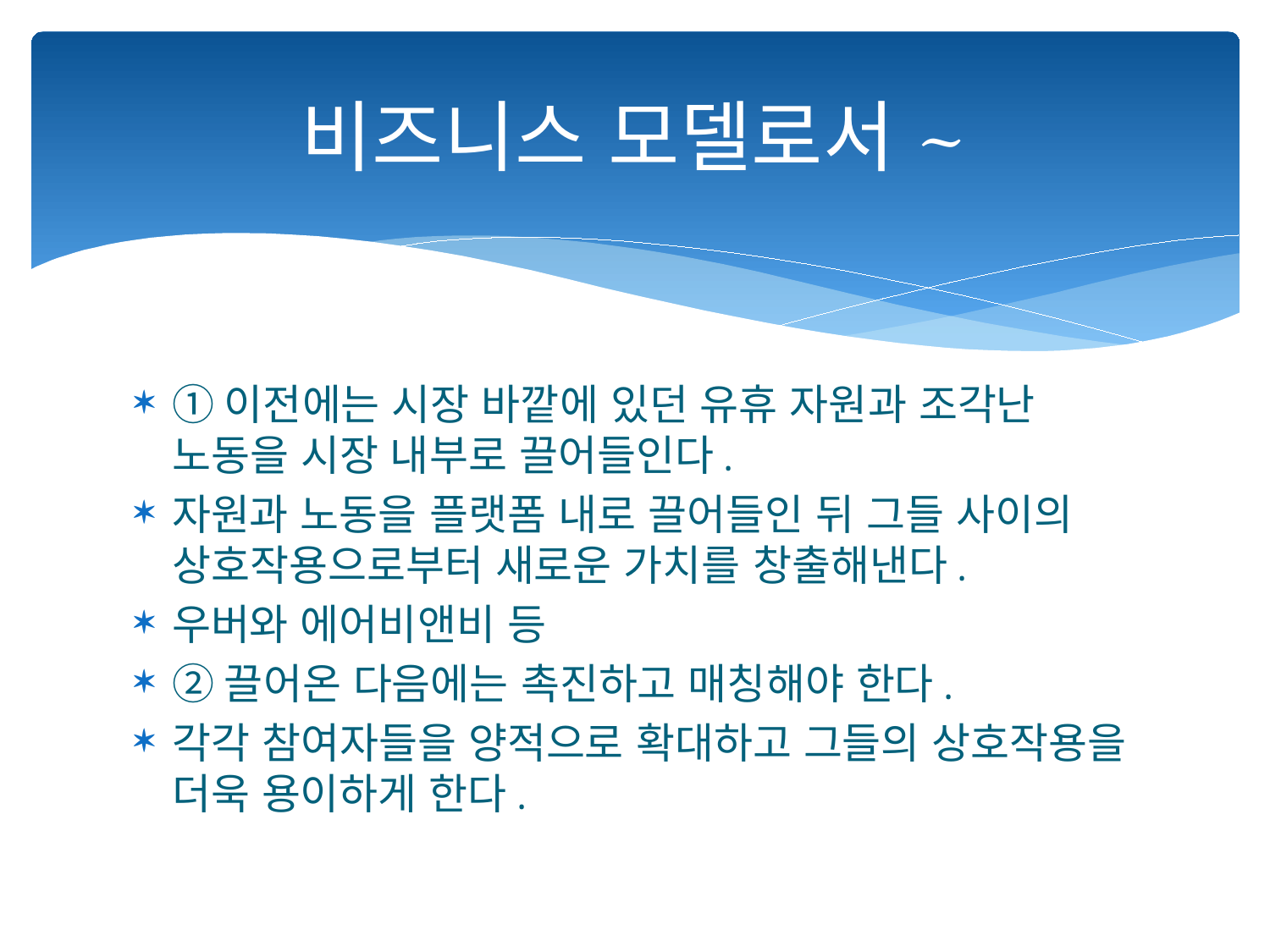

# 비즈니스 모델로서~
①이전에는 시장 바깥에 있던 유휴 자원과 조각난 노동을 시장 내부로 끌어들인다.
자원과 노동을 플랫폼 내로 끌어들인 뒤 그들 사이의 상호작용으로부터 새로운 가치를 창출해낸다.
우버와 에어비앤비 등
②끌어온 다음에는 촉진하고 매칭해야 한다.
각각 참여자들을 양적으로 확대하고 그들의 상호작용을 더욱 용이하게 한다.